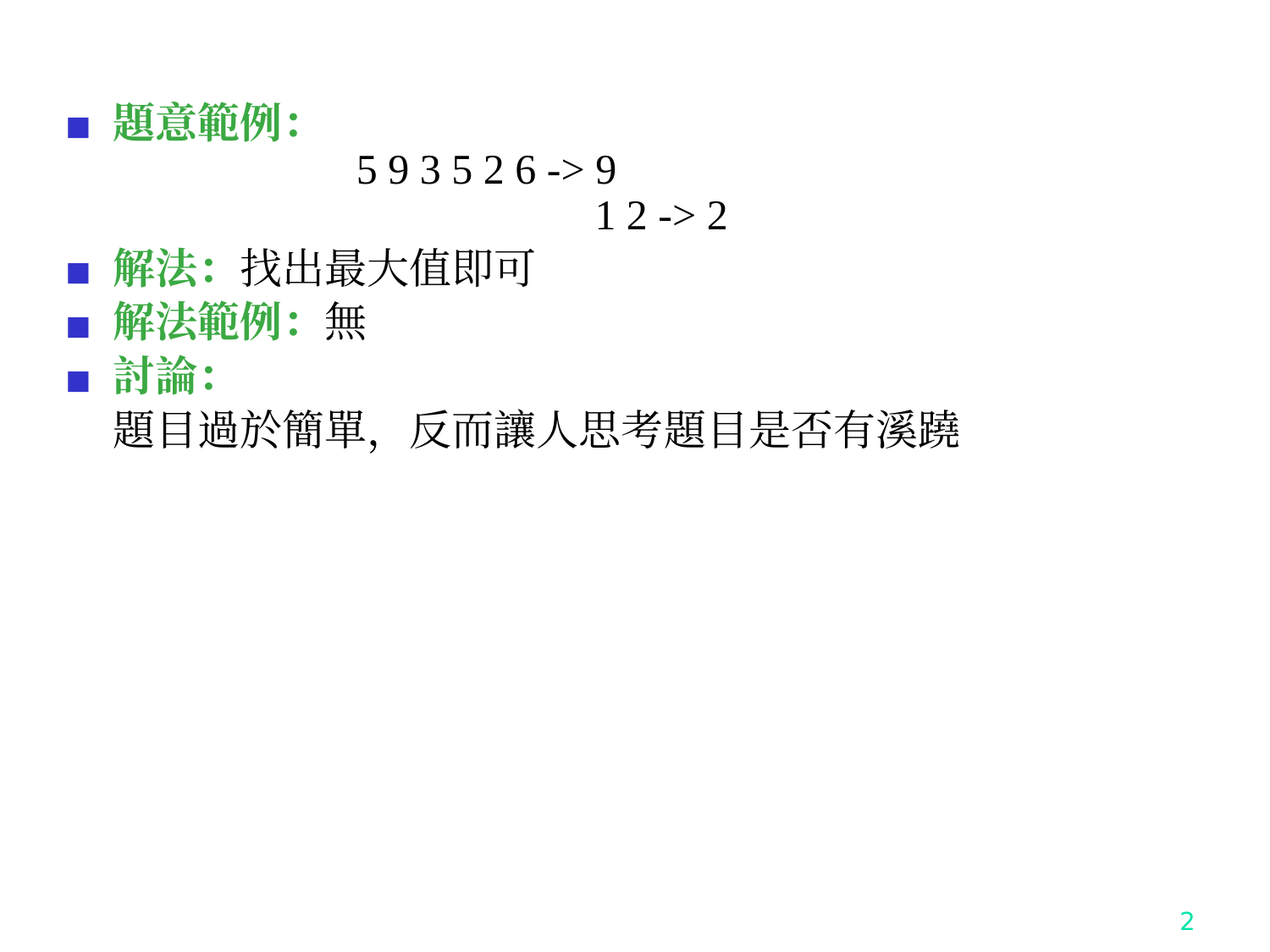

題意範例：
                      5 9 3 5 2 6 -> 9
 				  1 2 -> 2
解法：找出最大值即可
解法範例：無
討論：
	題目過於簡單，反而讓人思考題目是否有溪蹺

2